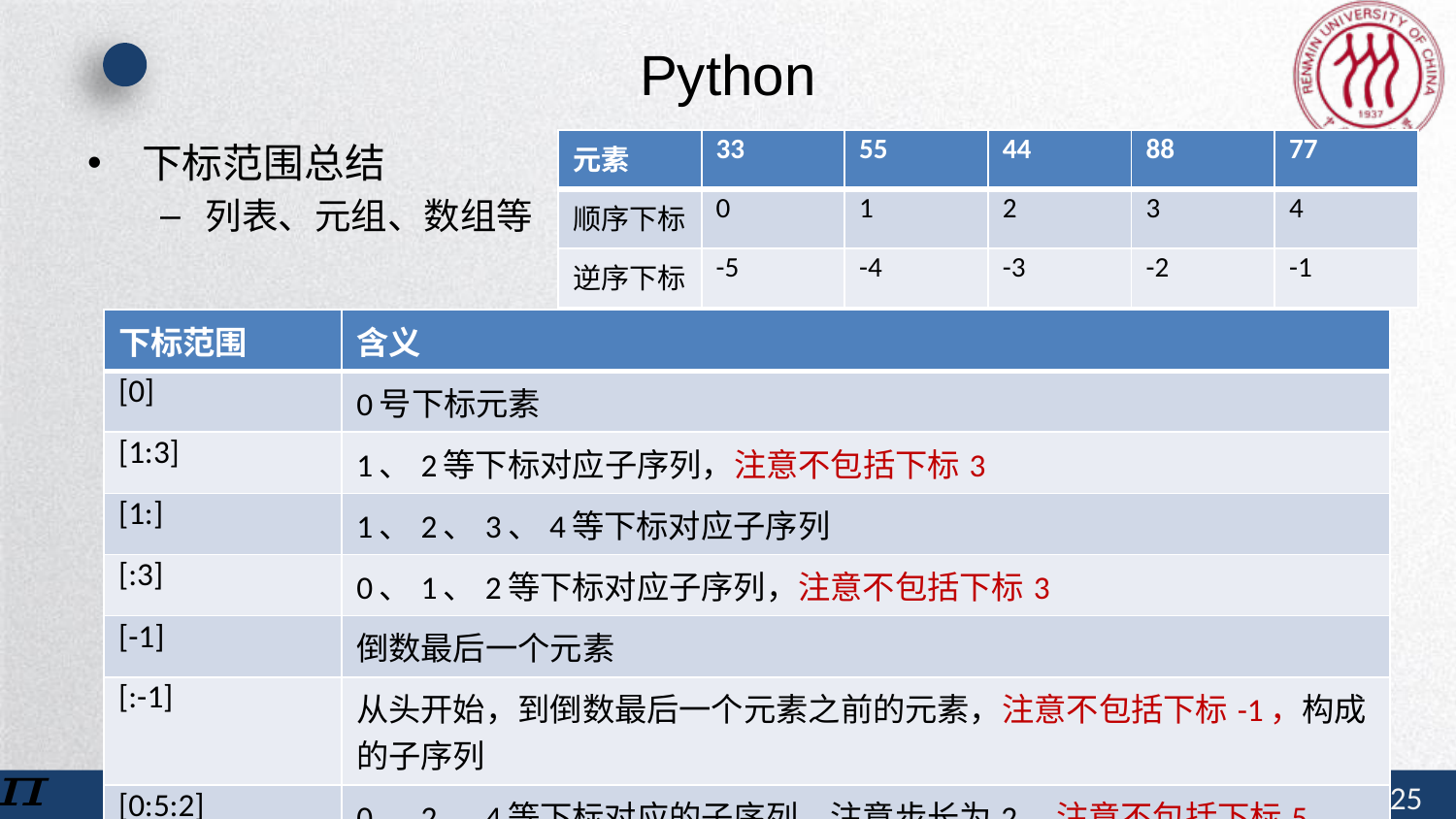

# Python
下标范围总结
列表、元组、数组等

| 元素 | 33 | 55 | 44 | 88 | 77 |
| --- | --- | --- | --- | --- | --- |
| 顺序下标 | 0 | 1 | 2 | 3 | 4 |
| 逆序下标 | -5 | -4 | -3 | -2 | -1 |
| 下标范围 | 含义 |
| --- | --- |
| [0] | 0号下标元素 |
| [1:3] | 1、2等下标对应子序列，注意不包括下标3 |
| [1:] | 1、2、3、4等下标对应子序列 |
| [:3] | 0、1、2等下标对应子序列，注意不包括下标3 |
| [-1] | 倒数最后一个元素 |
| [:-1] | 从头开始，到倒数最后一个元素之前的元素，注意不包括下标-1，构成的子序列 |
| [0:5:2] | 0、2、4等下标对应的子序列，注意步长为2，注意不包括下标5 |